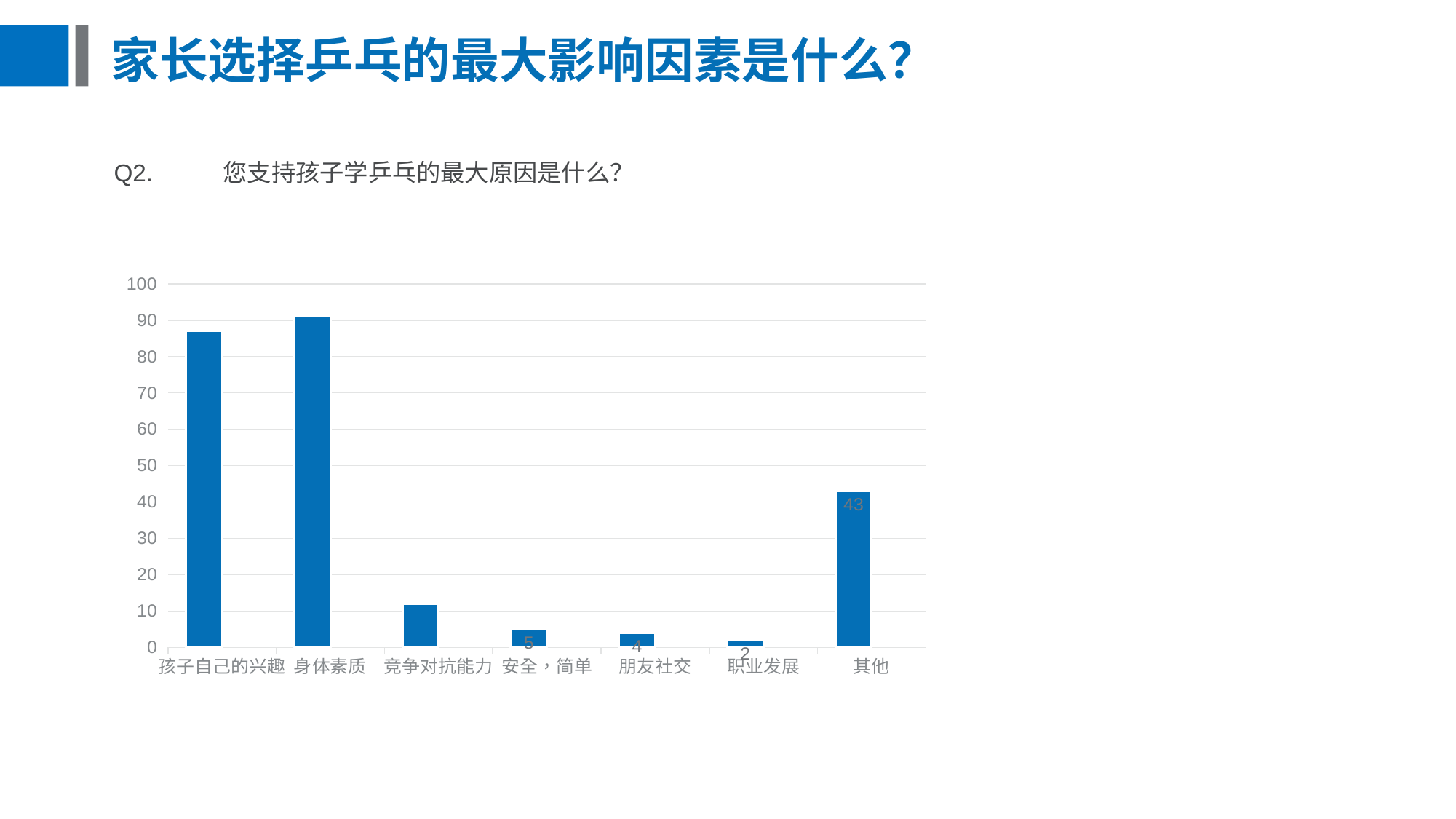

# 家长选择乒乓的最大影响因素是什么？
Q2.	您支持孩子学乒乓的最大原因是什么？

### Chart

| Category | 选项分布 | 列1 |
|---|---|---|
| 孩子自己的兴趣 | 87.0 | None |
| 身体素质 | 91.0 | None |
| 竞争对抗能力 | 12.0 | None |
| 安全，简单 | 5.0 | None |
| 朋友社交 | 4.0 | None |
| 职业发展 | 2.0 | None |
| 其他 | 43.0 | None |